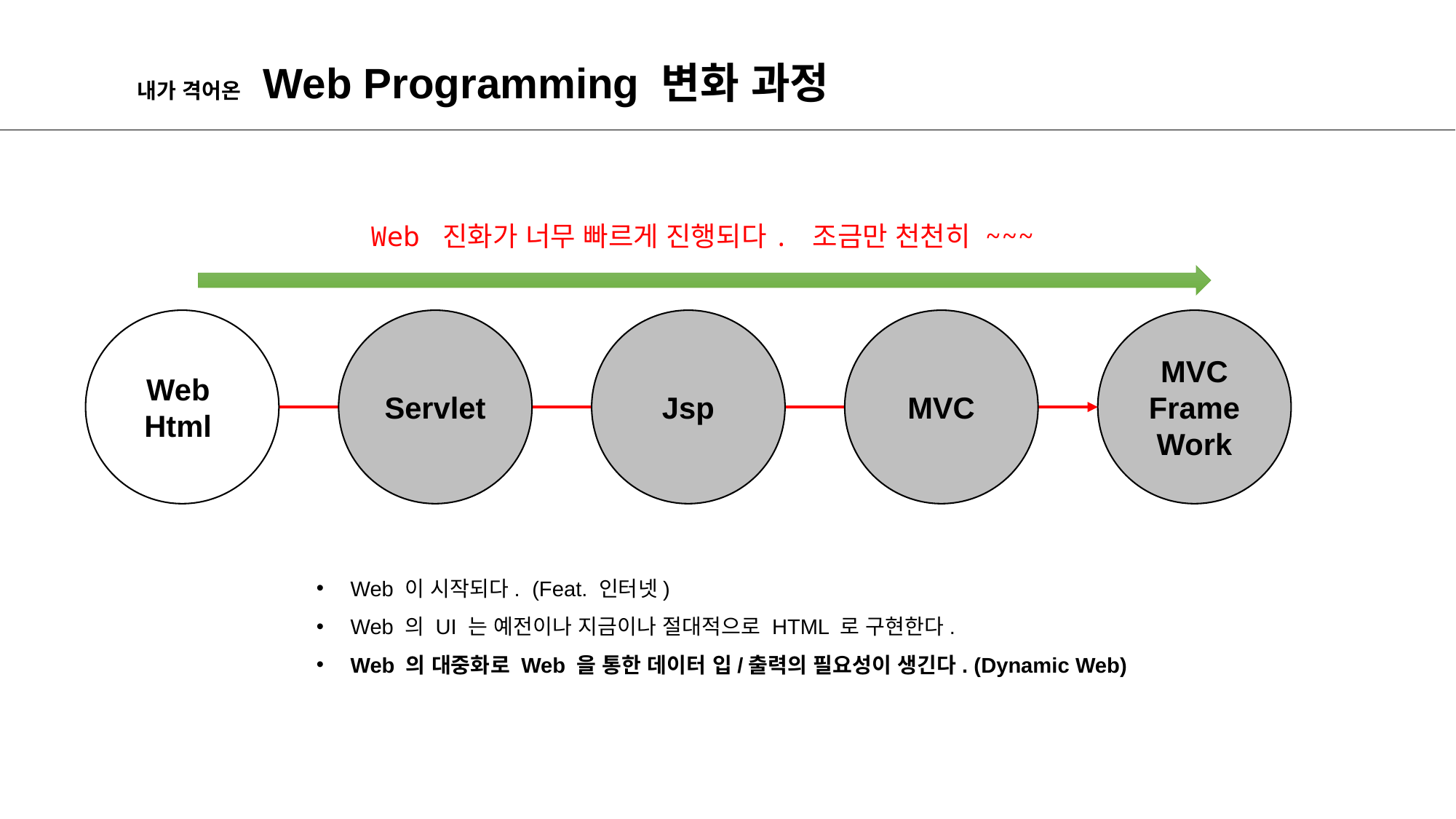

내가 격어온 Web Programming 변화 과정
Web 진화가 너무 빠르게 진행되다. 조금만 천천히 ~~~

Web
Html
Servlet
Jsp
MVC
MVC
FrameWork
Web 이 시작되다.  (Feat. 인터넷)
Web 의 UI 는 예전이나 지금이나 절대적으로 HTML 로 구현한다.
Web 의 대중화로 Web 을 통한 데이터 입/출력의 필요성이 생긴다. (Dynamic Web)